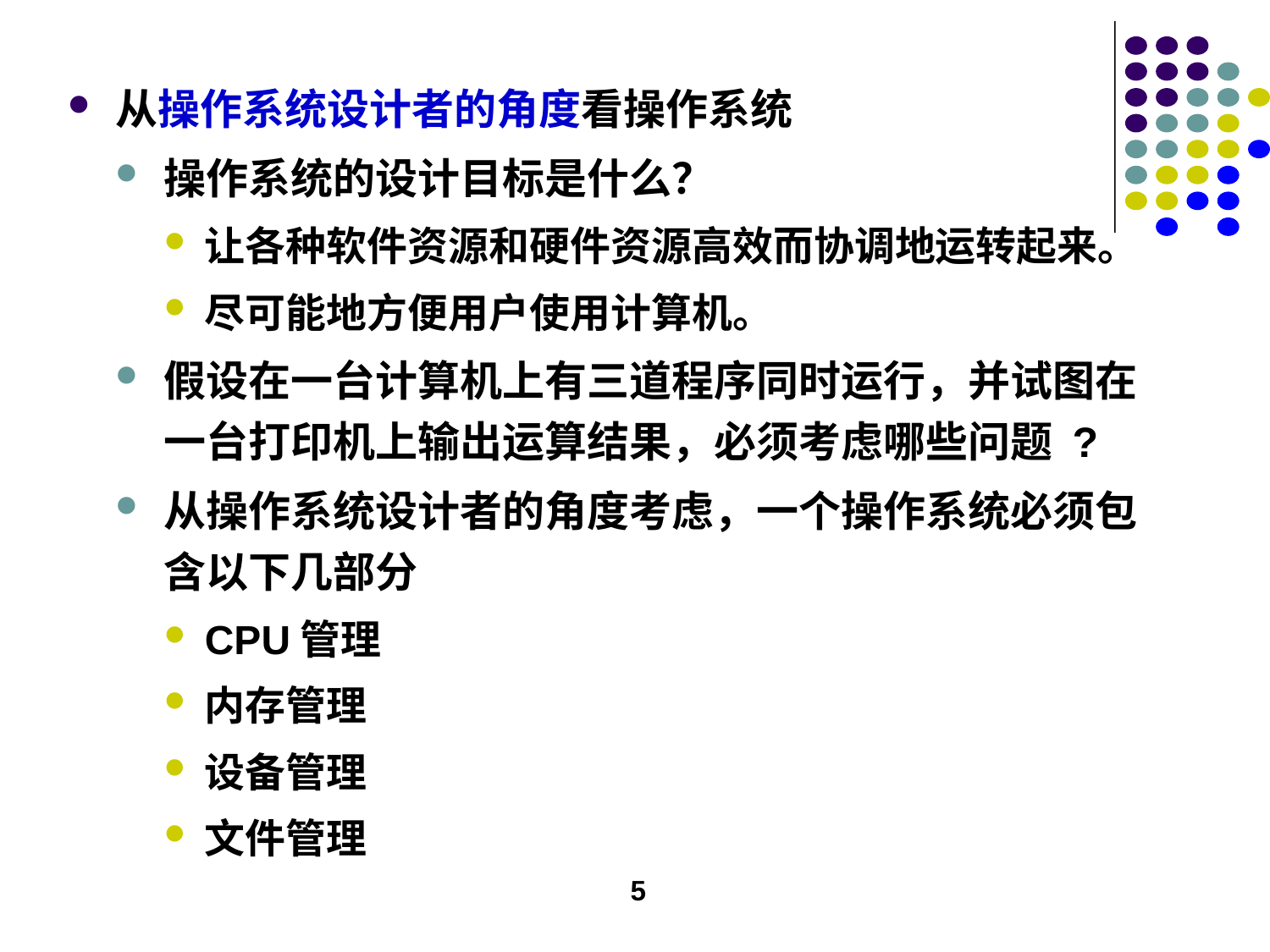

从操作系统设计者的角度看操作系统
操作系统的设计目标是什么？
让各种软件资源和硬件资源高效而协调地运转起来。
尽可能地方便用户使用计算机。
假设在一台计算机上有三道程序同时运行，并试图在一台打印机上输出运算结果，必须考虑哪些问题 ?
从操作系统设计者的角度考虑，一个操作系统必须包含以下几部分
CPU管理
内存管理
设备管理
文件管理
5